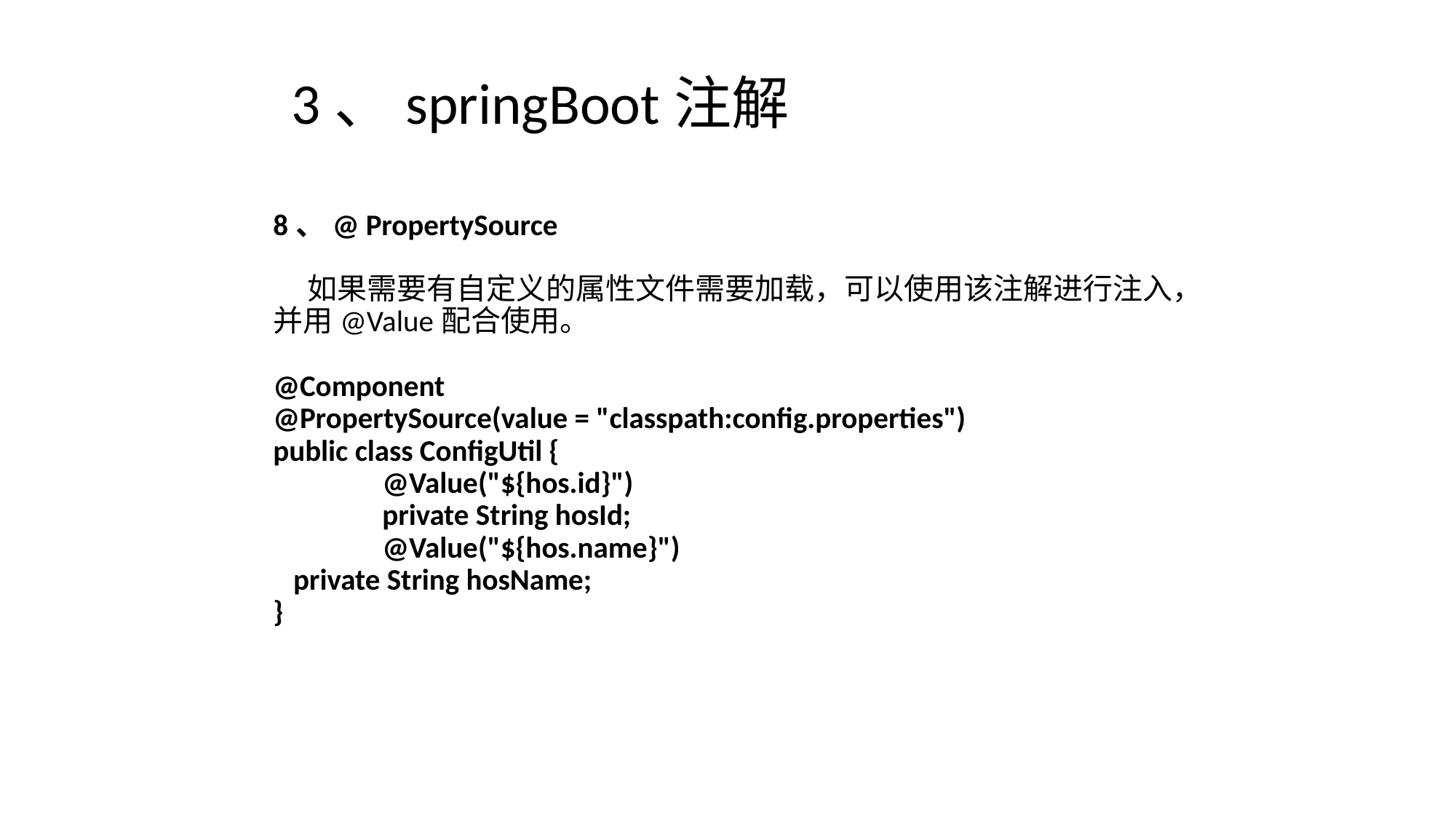

# 3、springBoot注解
8、@ PropertySource

    如果需要有自定义的属性文件需要加载，可以使用该注解进行注入，并用@Value配合使用。

@Component
@PropertySource(value = "classpath:config.properties")
public class ConfigUtil {
	@Value("${hos.id}")
	private String hosId;
	@Value("${hos.name}")
   private String hosName;
}